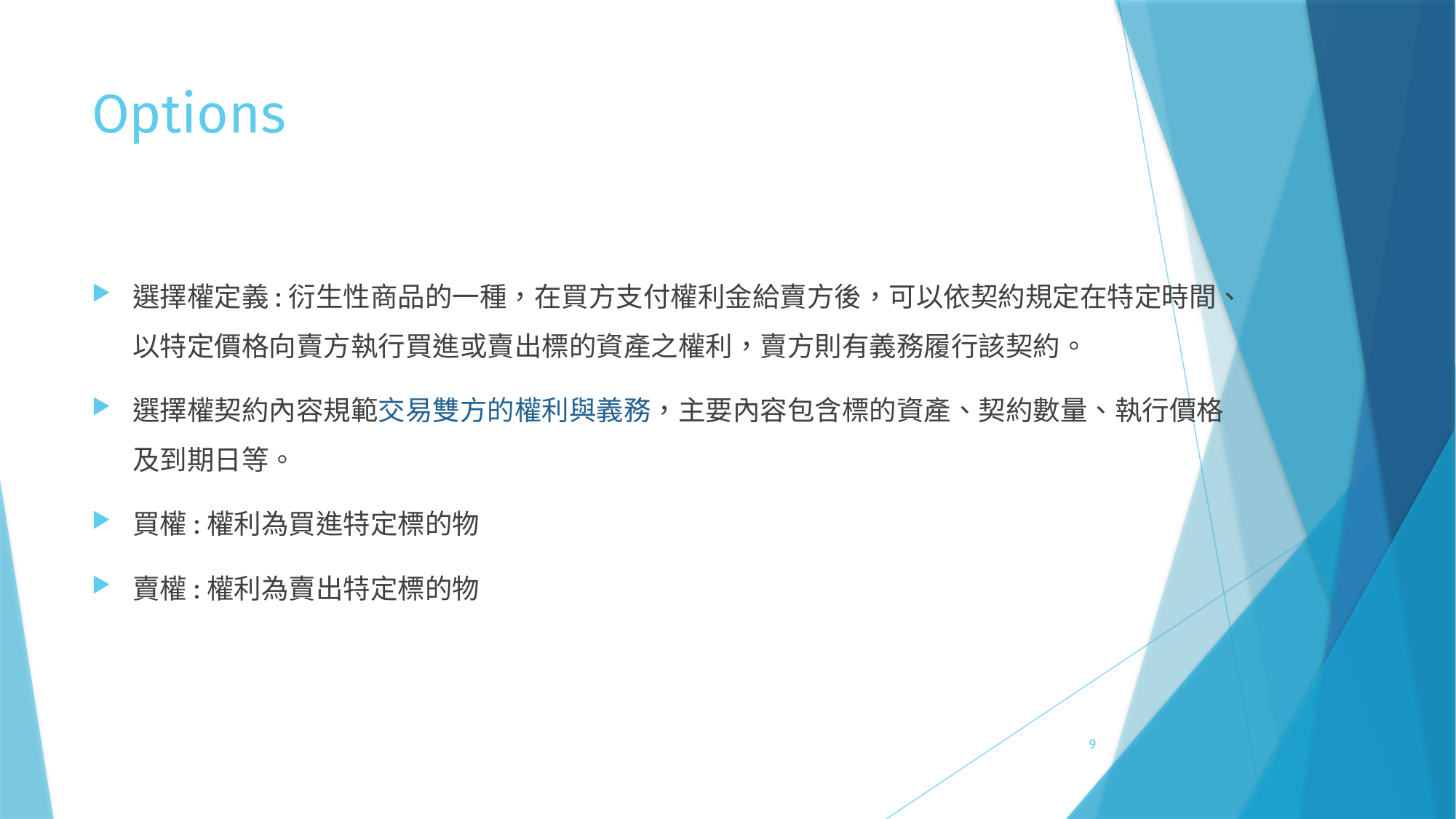

# Options
選擇權定義:衍生性商品的一種，在買方支付權利金給賣方後，可以依契約規定在特定時間、以特定價格向賣方執行買進或賣出標的資產之權利，賣方則有義務履行該契約。
選擇權契約內容規範交易雙方的權利與義務，主要內容包含標的資產、契約數量、執行價格及到期日等。
買權:權利為買進特定標的物
賣權:權利為賣出特定標的物

9